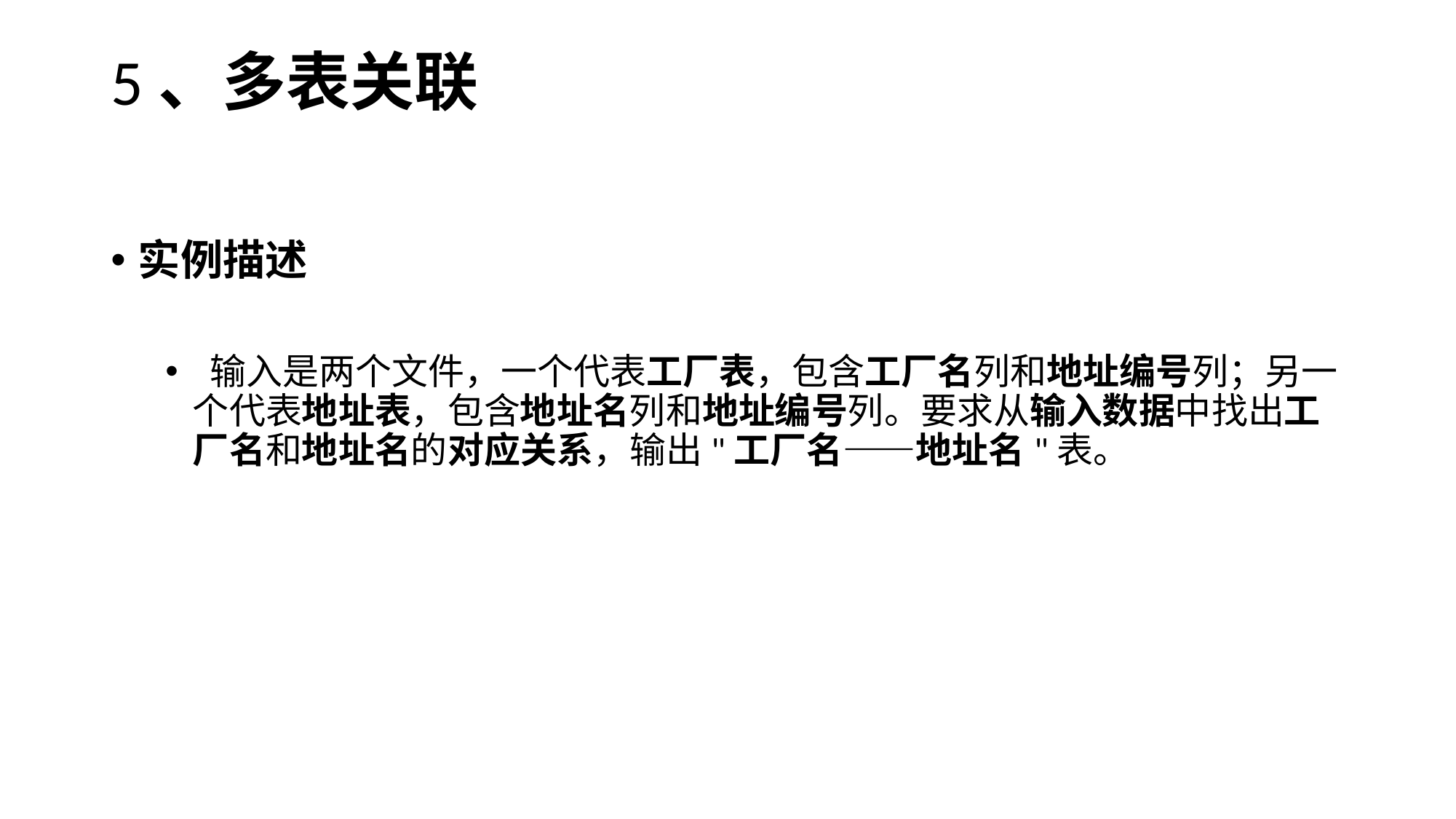

# 5、多表关联
实例描述

 输入是两个文件，一个代表工厂表，包含工厂名列和地址编号列；另一个代表地址表，包含地址名列和地址编号列。要求从输入数据中找出工厂名和地址名的对应关系，输出"工厂名——地址名"表。